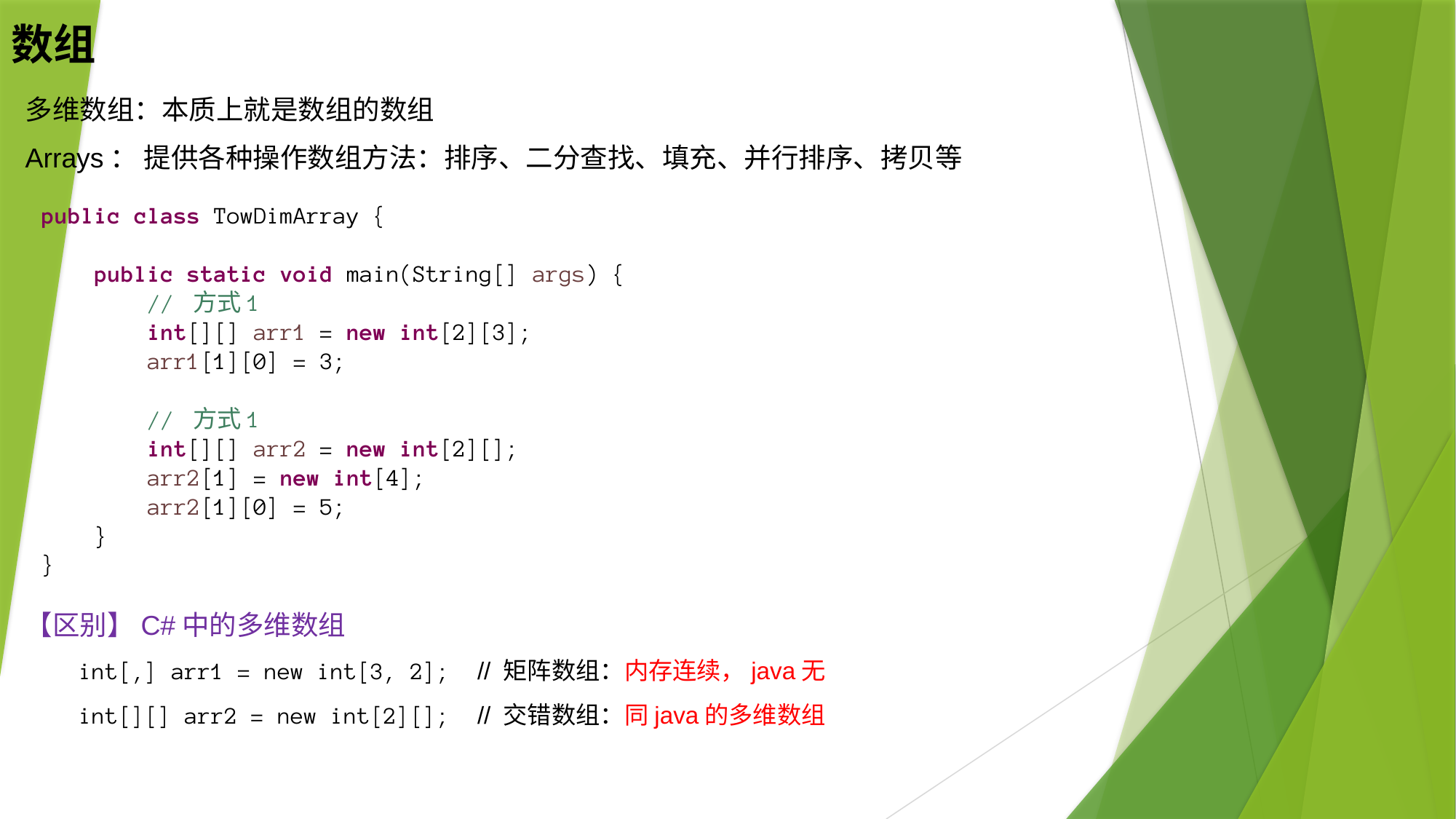

# 数组
多维数组：本质上就是数组的数组
Arrays： 提供各种操作数组方法：排序、二分查找、填充、并行排序、拷贝等
public class TowDimArray {

    public static void main(String[] args) {
        // 方式1
        int[][] arr1 = new int[2][3];
        arr1[1][0] = 3;

        // 方式1
        int[][] arr2 = new int[2][];
        arr2[1] = new int[4];
        arr2[1][0] = 5;
    }
}
【区别】C#中的多维数组
        int[,] arr1 = new int[3, 2];  // 矩阵数组：内存连续，java无
        int[][] arr2 = new int[2][];  // 交错数组：同java的多维数组